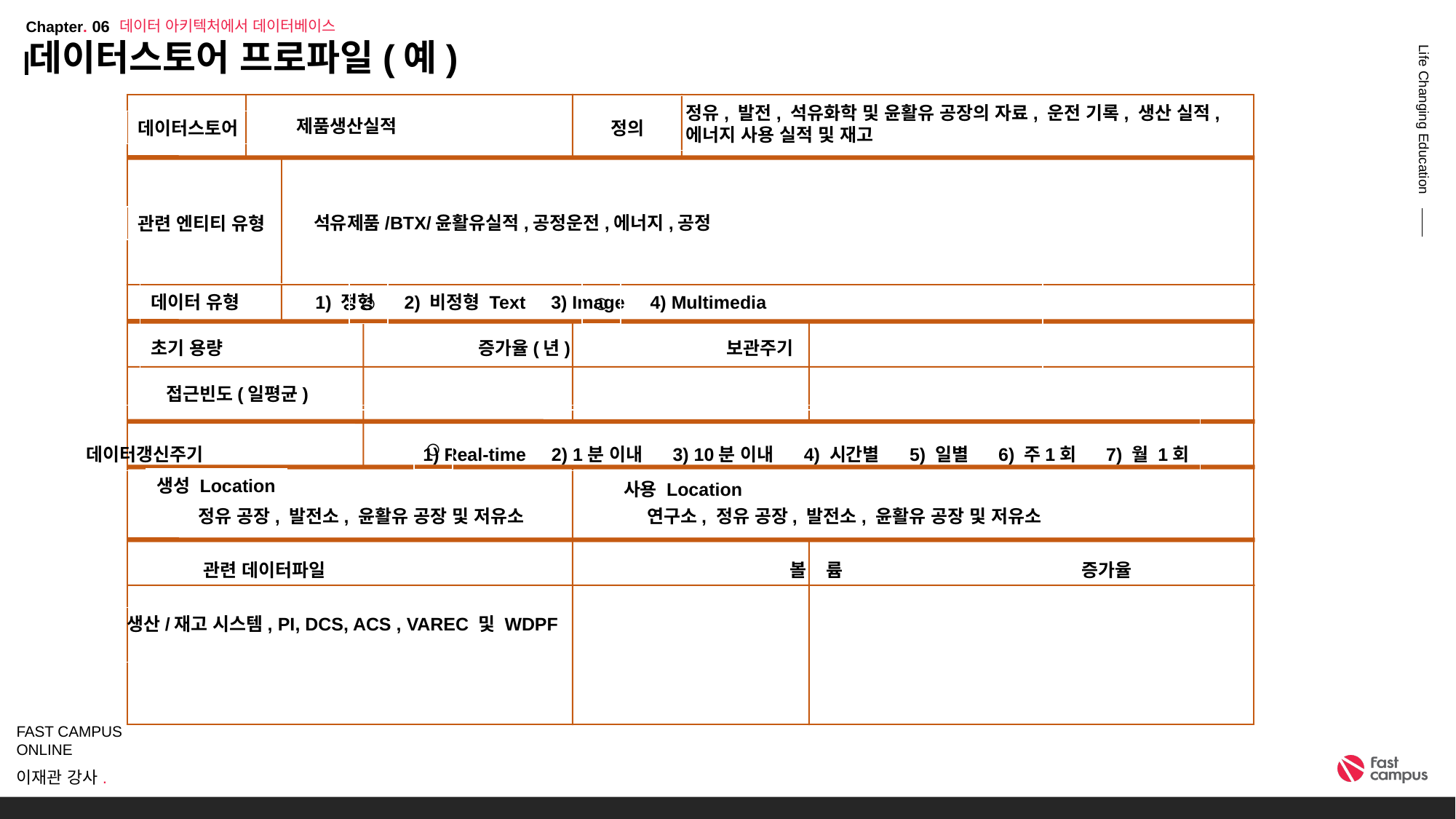

데이터 아키텍처에서 데이터베이스

06
# 데이터스토어 프로파일(예)

정유, 발전, 석유화학 및 윤활유 공장의 자료, 운전 기록, 생산 실적,
에너지 사용 실적 및 재고
제품생산실적
데이터스토어
정의

석유제품/BTX/윤활유실적,공정운전,에너지,공정
관련 엔티티 유형

○
○
데이터 유형	          1) 정형     2) 비정형 Text     3) Image     4) Multimedia
초기 용량			증가율(년)		     보관주기		                          접근빈도(일평균)

데이터갱신주기	     	 1) Real-time     2) 1분 이내     3) 10분 이내     4) 시간별     5) 일별     6) 주1회     7) 월 1회

○

생성 Location
사용 Location
정유 공장, 발전소, 윤활유 공장 및 저유소
연구소, 정유 공장, 발전소, 윤활유 공장 및 저유소
관련 데이터파일				        볼    륨			 증가율

생산/재고 시스템, PI, DCS, ACS , VAREC 및 WDPF